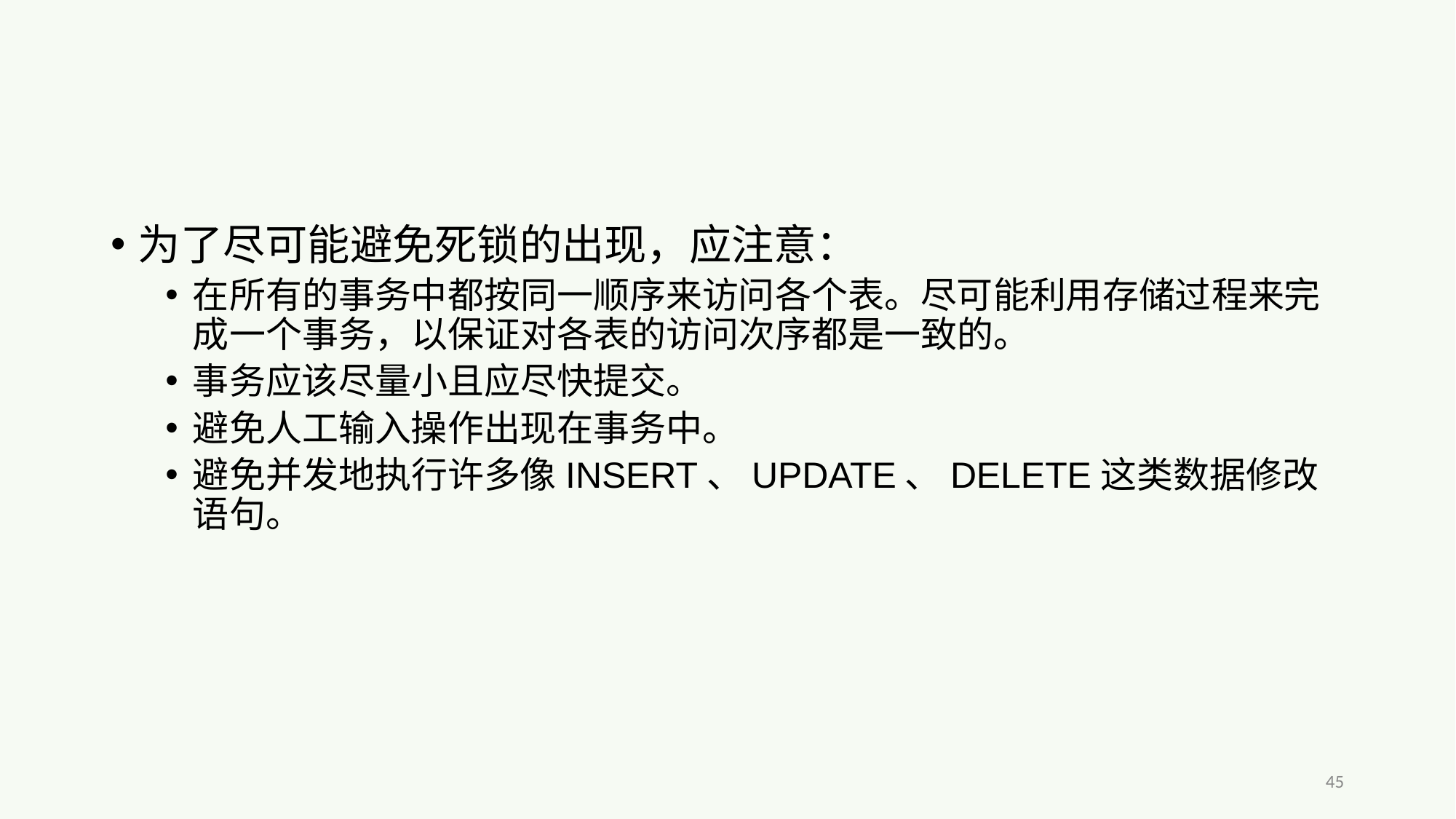

#
为了尽可能避免死锁的出现，应注意：
在所有的事务中都按同一顺序来访问各个表。尽可能利用存储过程来完成一个事务，以保证对各表的访问次序都是一致的。
事务应该尽量小且应尽快提交。
避免人工输入操作出现在事务中。
避免并发地执行许多像INSERT、UPDATE、DELETE这类数据修改语句。

45